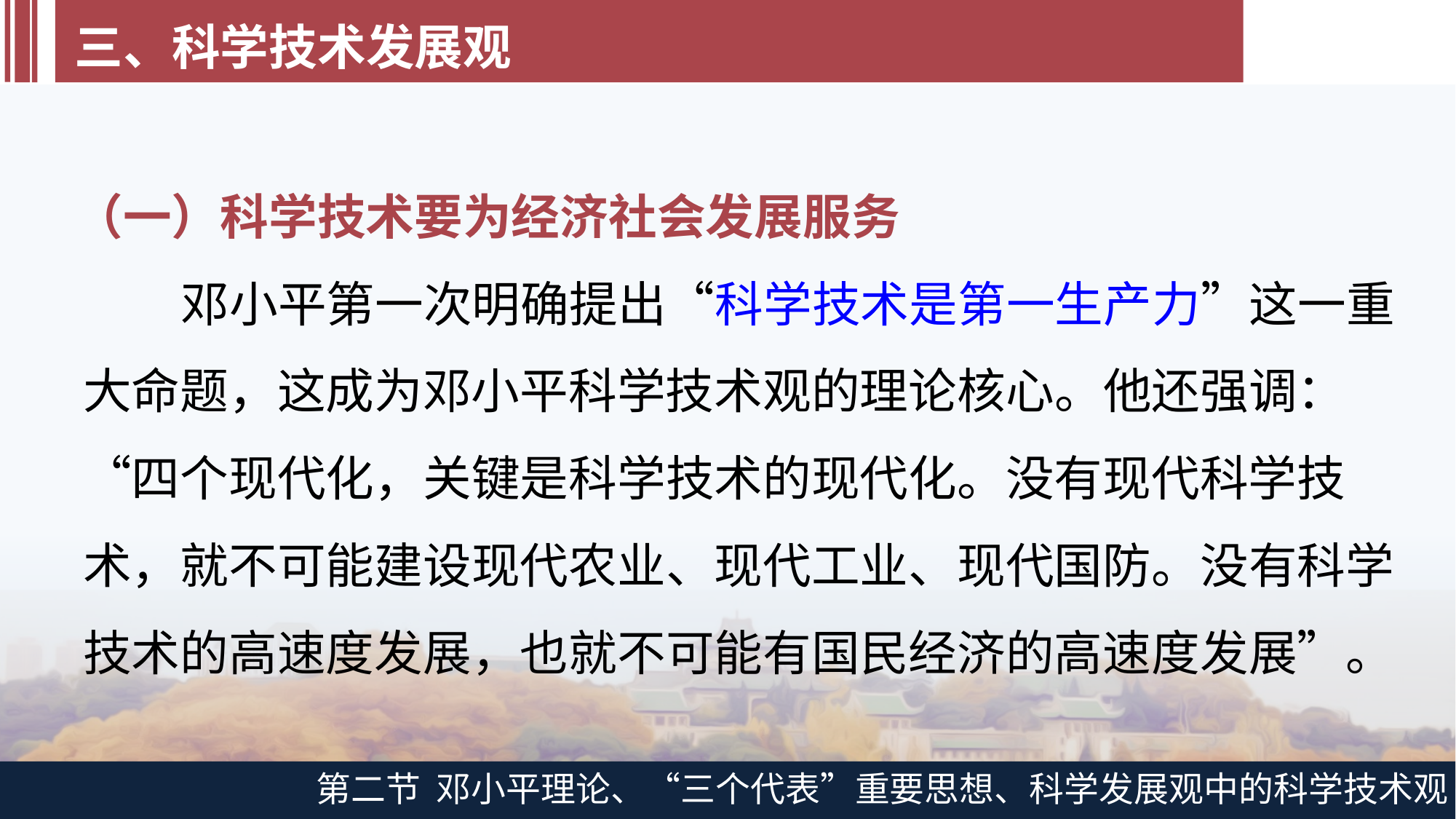

三、科学技术发展观
（一）科学技术要为经济社会发展服务
邓小平第一次明确提出“科学技术是第一生产力”这一重大命题，这成为邓小平科学技术观的理论核心。他还强调：“四个现代化，关键是科学技术的现代化。没有现代科学技术，就不可能建设现代农业、现代工业、现代国防。没有科学技术的高速度发展，也就不可能有国民经济的高速度发展”。

第二节  邓小平理论、“三个代表”重要思想、科学发展观中的科学技术观